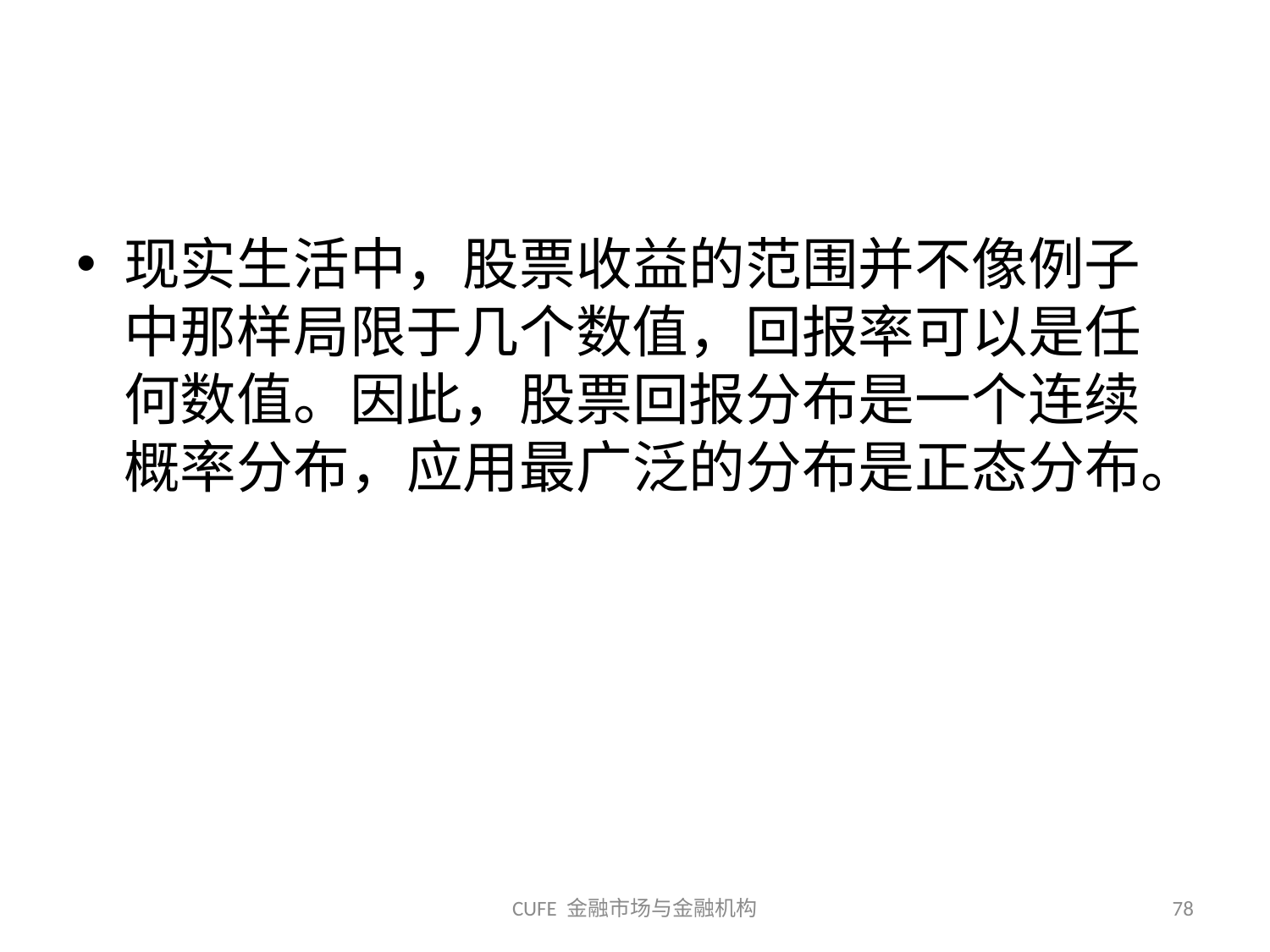

#
现实生活中，股票收益的范围并不像例子中那样局限于几个数值，回报率可以是任何数值。因此，股票回报分布是一个连续概率分布，应用最广泛的分布是正态分布。
CUFE 金融市场与金融机构
78